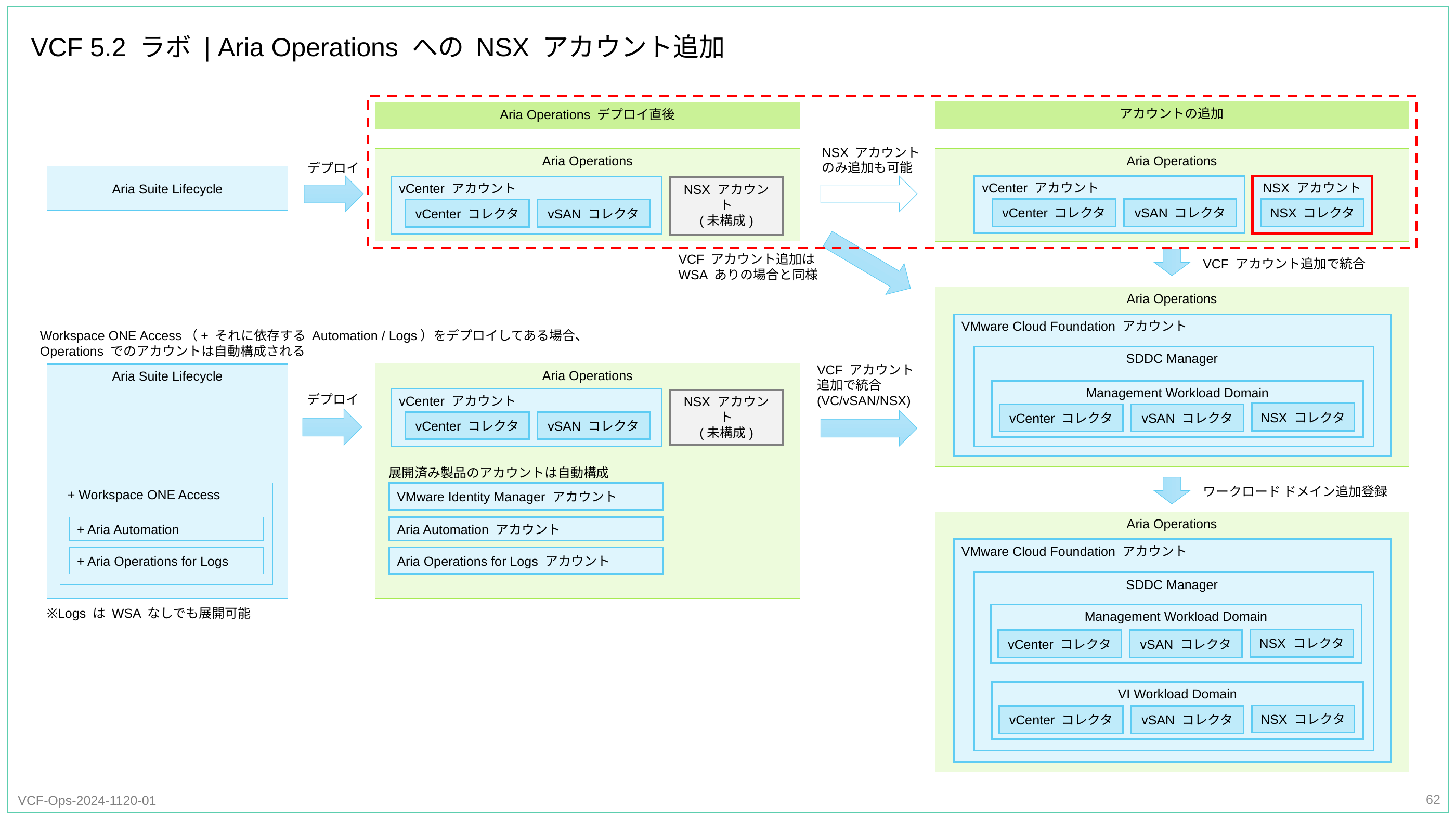

# VCF 5.2 ラボ | Aria Operations への NSX アカウント追加

62